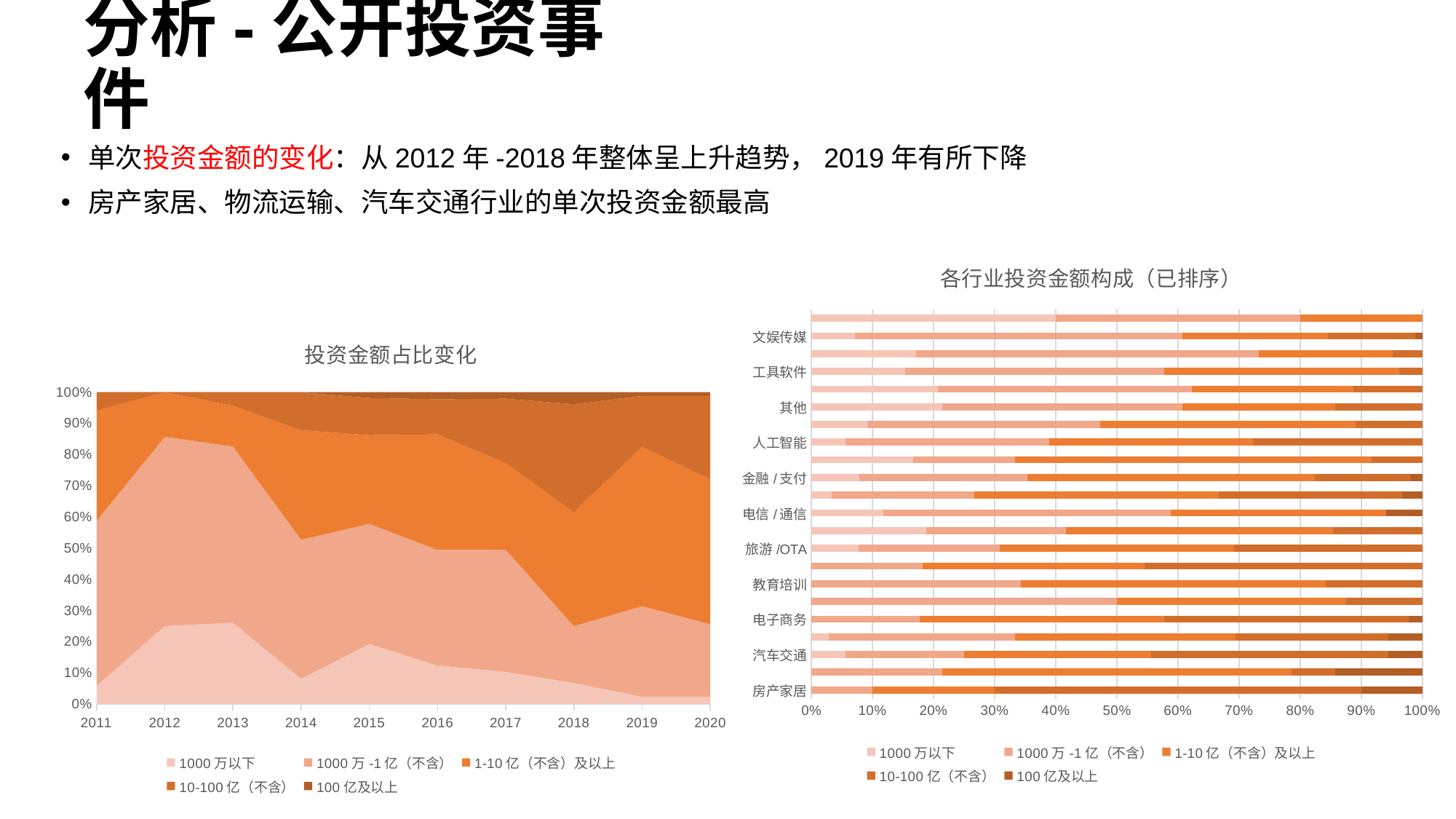

# 分析-公开投资事件
单次投资金额的变化：从2012年-2018年整体呈上升趋势，2019年有所下降
房产家居、物流运输、汽车交通行业的单次投资金额最高

### Chart: 各行业投资金额构成（已排序）

| Category | 1000万以下 | 1000万-1亿（不含） | 1-10亿（不含）及以上 | 10-100亿（不含） | 100亿及以上 |
|---|---|---|---|---|---|
| 房产家居 | None | 1.0 | 2.0 | 6.0 | 1.0 |
| 物流运输 | None | 3.0 | 8.0 | 1.0 | 2.0 |
| 汽车交通 | 2.0 | 7.0 | 11.0 | 14.0 | 2.0 |
| 生活服务 | 1.0 | 11.0 | 13.0 | 9.0 | 2.0 |
| 电子商务 | None | 8.0 | 18.0 | 18.0 | 1.0 |
| 运动健身 | None | 4.0 | 3.0 | 1.0 | None |
| 教育培训 | None | 13.0 | 19.0 | 6.0 | None |
| 食品饮料/零售 | None | 2.0 | 4.0 | 5.0 | None |
| 旅游/OTA | 1.0 | 3.0 | 5.0 | 4.0 | None |
| 医疗健康/生物医药 | 9.0 | 11.0 | 21.0 | 7.0 | None |
| 电信/通信 | 2.0 | 8.0 | 6.0 | None | 1.0 |
| 直播/视频 | 1.0 | 7.0 | 12.0 | 9.0 | 1.0 |
| 金融/支付 | 4.0 | 14.0 | 24.0 | 8.0 | 1.0 |
| 硬件/生产制造 | 2.0 | 2.0 | 7.0 | 1.0 | None |
| 人工智能 | 1.0 | 6.0 | 6.0 | 5.0 | None |
| 企业服务 | 5.0 | 21.0 | 23.0 | 6.0 | None |
| 其他 | 6.0 | 11.0 | 7.0 | 4.0 | None |
| 社交社区 | 11.0 | 22.0 | 14.0 | 6.0 | None |
| 工具软件 | 4.0 | 11.0 | 10.0 | 1.0 | None |
| 游戏 | 14.0 | 46.0 | 18.0 | 4.0 | None |
| 文娱传媒 | 6.0 | 45.0 | 20.0 | 12.0 | 1.0 |
| 科创/技术研发 | 4.0 | 4.0 | 2.0 | None | None |

### Chart: 投资金额占比变化

| Category | 1000万以下 | 1000万-1亿（不含） | 1-10亿（不含）及以上 | 10-100亿（不含） | 100亿及以上 |
|---|---|---|---|---|---|
| 2011 | 1.0 | 9.0 | 6.0 | 1.0 | None |
| 2012 | 7.0 | 17.0 | 4.0 | None | None |
| 2013 | 6.0 | 13.0 | 3.0 | 1.0 | None |
| 2014 | 6.0 | 33.0 | 26.0 | 9.0 | None |
| 2015 | 21.0 | 42.0 | 31.0 | 13.0 | 2.0 |
| 2016 | 11.0 | 33.0 | 33.0 | 10.0 | 2.0 |
| 2017 | 10.0 | 38.0 | 27.0 | 20.0 | 2.0 |
| 2018 | 7.0 | 19.0 | 38.0 | 36.0 | 4.0 |
| 2019 | 2.0 | 25.0 | 44.0 | 14.0 | 1.0 |
| 2020 | 2.0 | 20.0 | 40.0 | 23.0 | 1.0 |